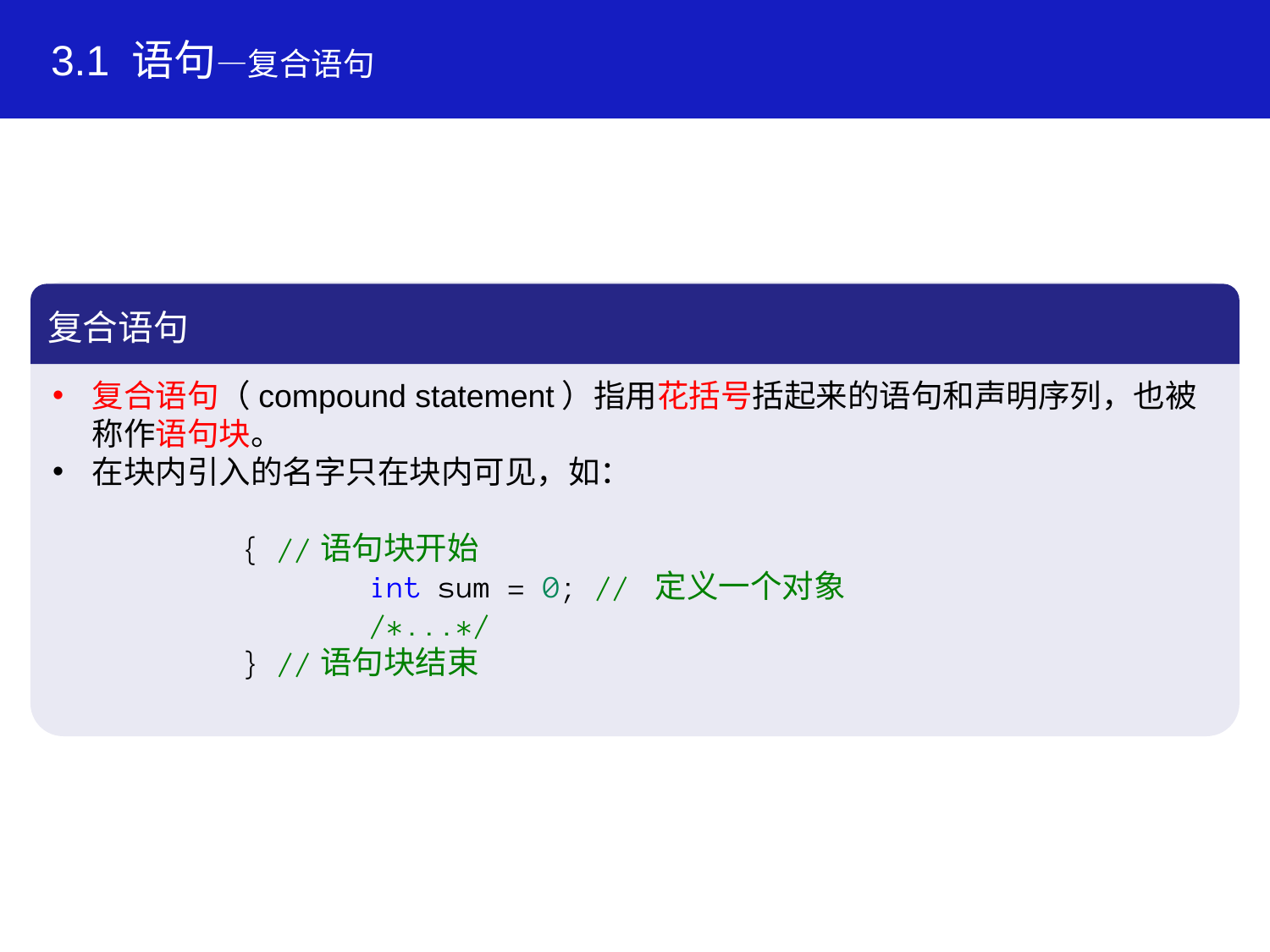

# 3.1 语句—复合语句

复合语句（compound statement）指用花括号括起来的语句和声明序列，也被称作语句块。
在块内引入的名字只在块内可见，如：

{ //语句块开始
	int sum = 0; // 定义一个对象
	/*...*/
} //语句块结束

复合语句
5